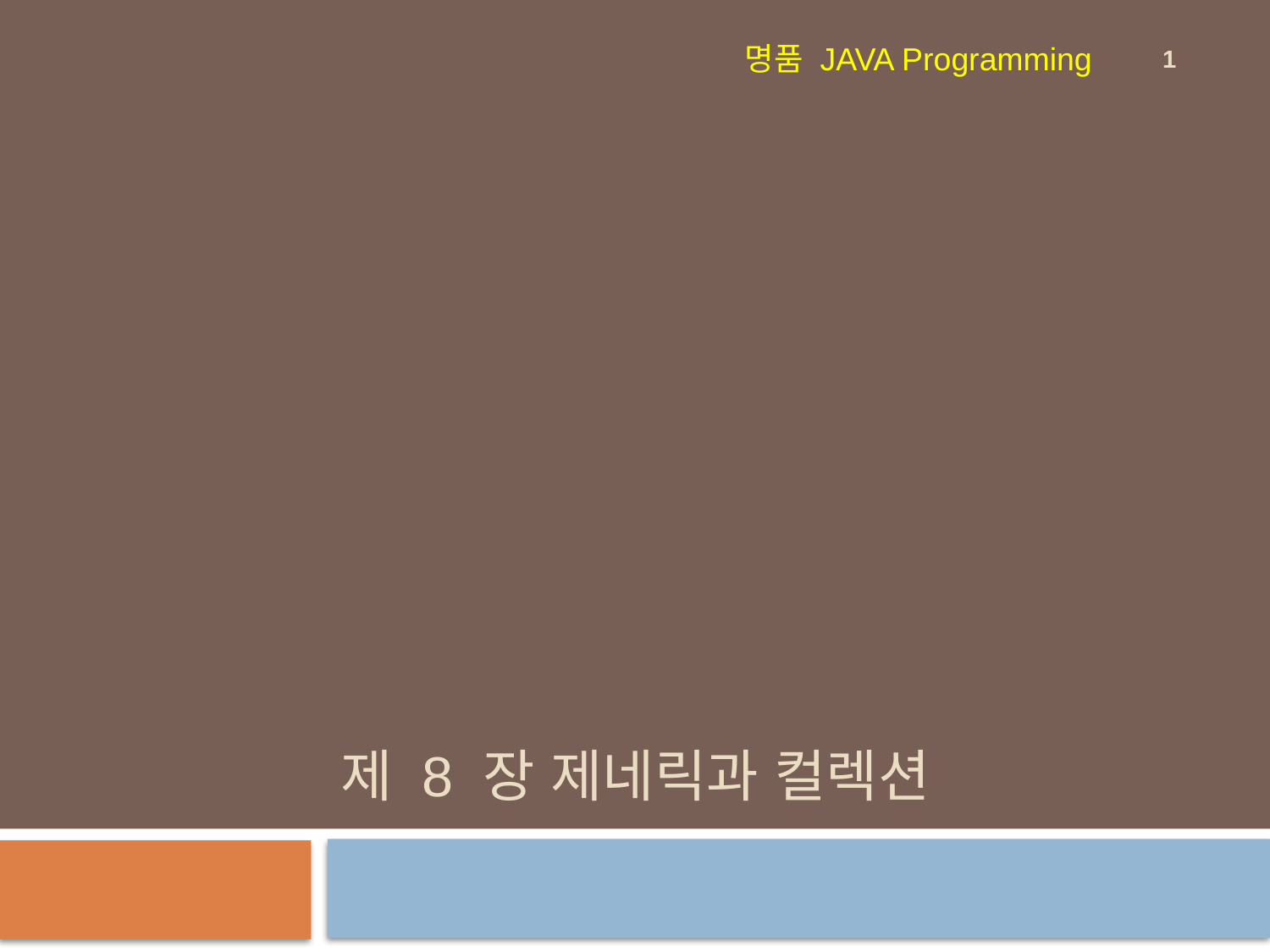

1
명품 JAVA Programming
# 제 8 장 제네릭과 컬렉션